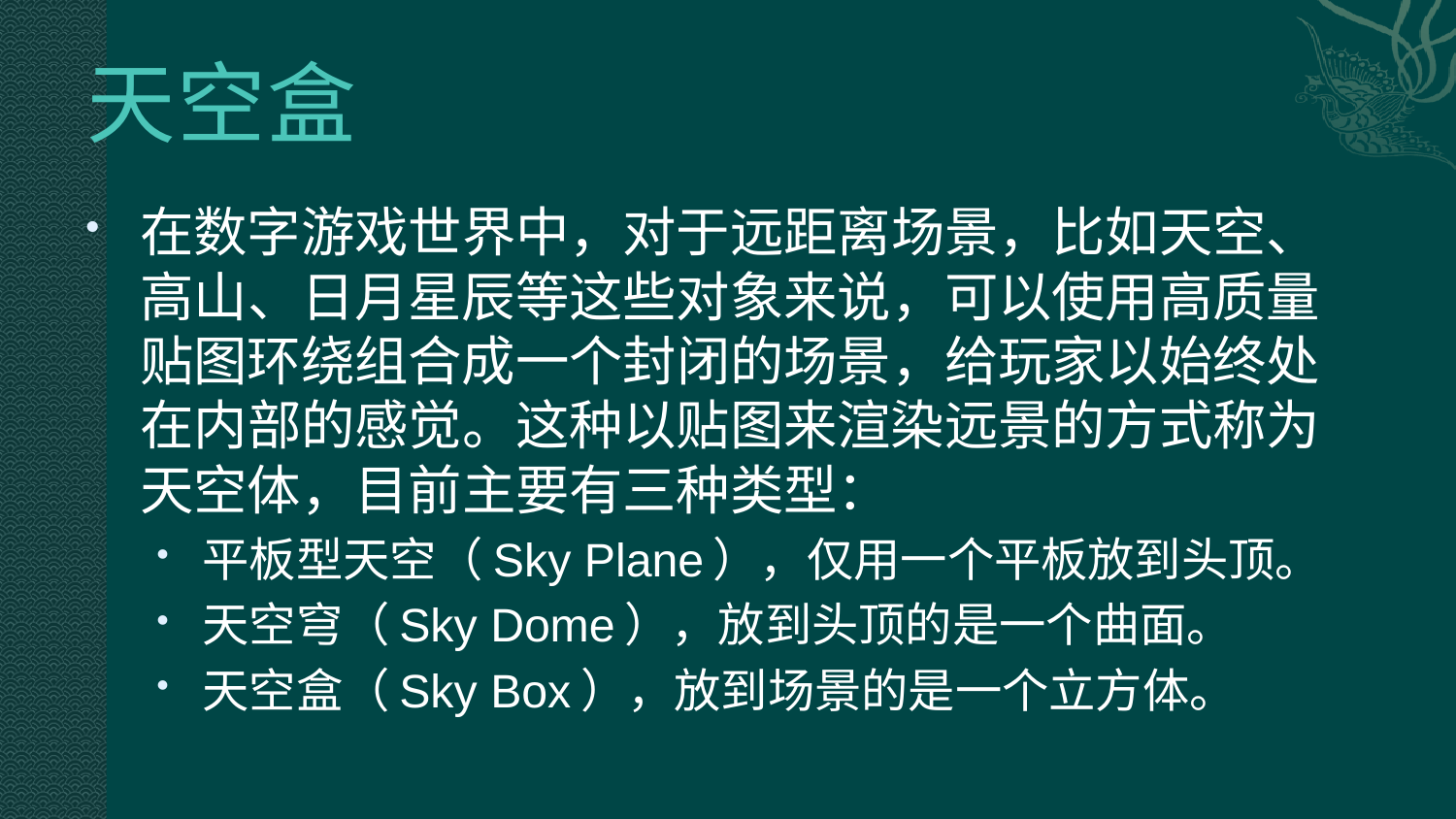

# 天空盒
在数字游戏世界中，对于远距离场景，比如天空、高山、日月星辰等这些对象来说，可以使用高质量贴图环绕组合成一个封闭的场景，给玩家以始终处在内部的感觉。这种以贴图来渲染远景的方式称为天空体，目前主要有三种类型：
平板型天空（Sky Plane），仅用一个平板放到头顶。
天空穹（Sky Dome），放到头顶的是一个曲面。
天空盒（Sky Box），放到场景的是一个立方体。